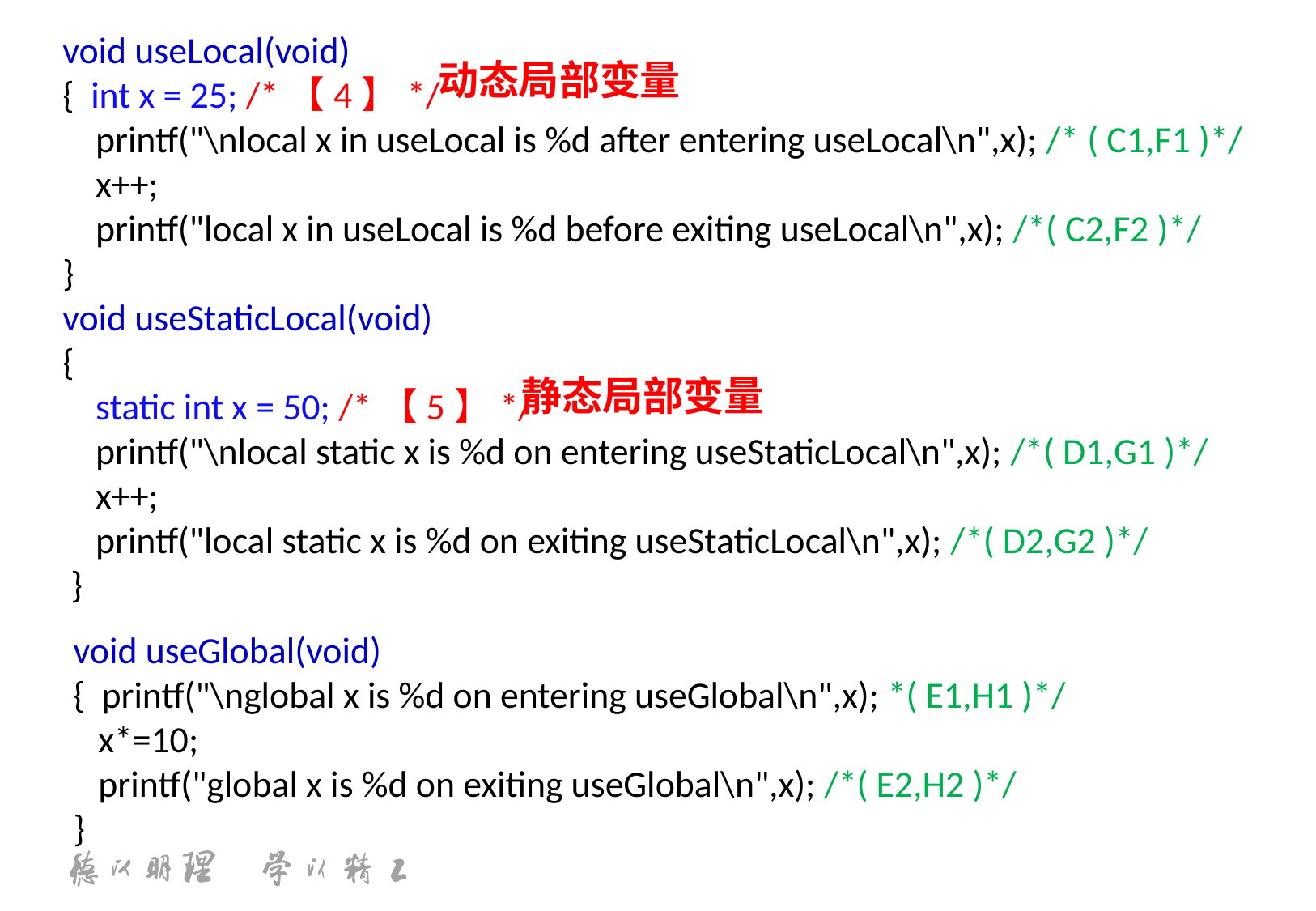

void useLocal(void)
{  int x = 25; /*【4】*/
    printf("\nlocal x in useLocal is %d after entering useLocal\n",x); /* ( C1,F1 )*/
    x++;
    printf("local x in useLocal is %d before exiting useLocal\n",x); /*( C2,F2 )*/
}
void useStaticLocal(void)
{
    static int x = 50; /*【5】*/
    printf("\nlocal static x is %d on entering useStaticLocal\n",x); /*( D1,G1 )*/
    x++;
    printf("local static x is %d on exiting useStaticLocal\n",x); /*( D2,G2 )*/
 }
动态局部变量
静态局部变量
void useGlobal(void)
{  printf("\nglobal x is %d on entering useGlobal\n",x); *( E1,H1 )*/
   x*=10;
   printf("global x is %d on exiting useGlobal\n",x); /*( E2,H2 )*/
}

3